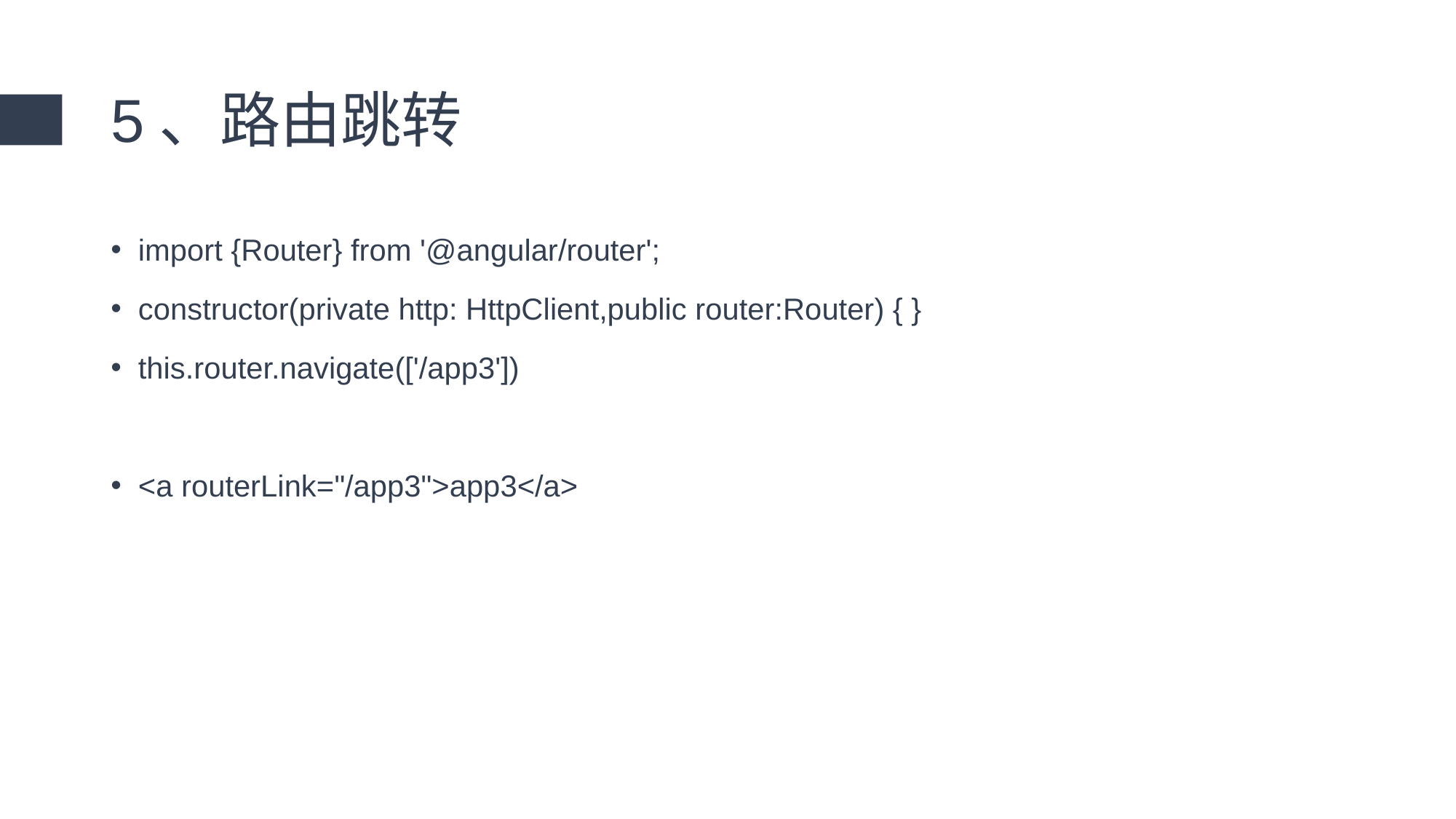

# 5、路由跳转
import {Router} from '@angular/router';
constructor(private http: HttpClient,public router:Router) { }
this.router.navigate(['/app3'])

<a routerLink="/app3">app3</a>